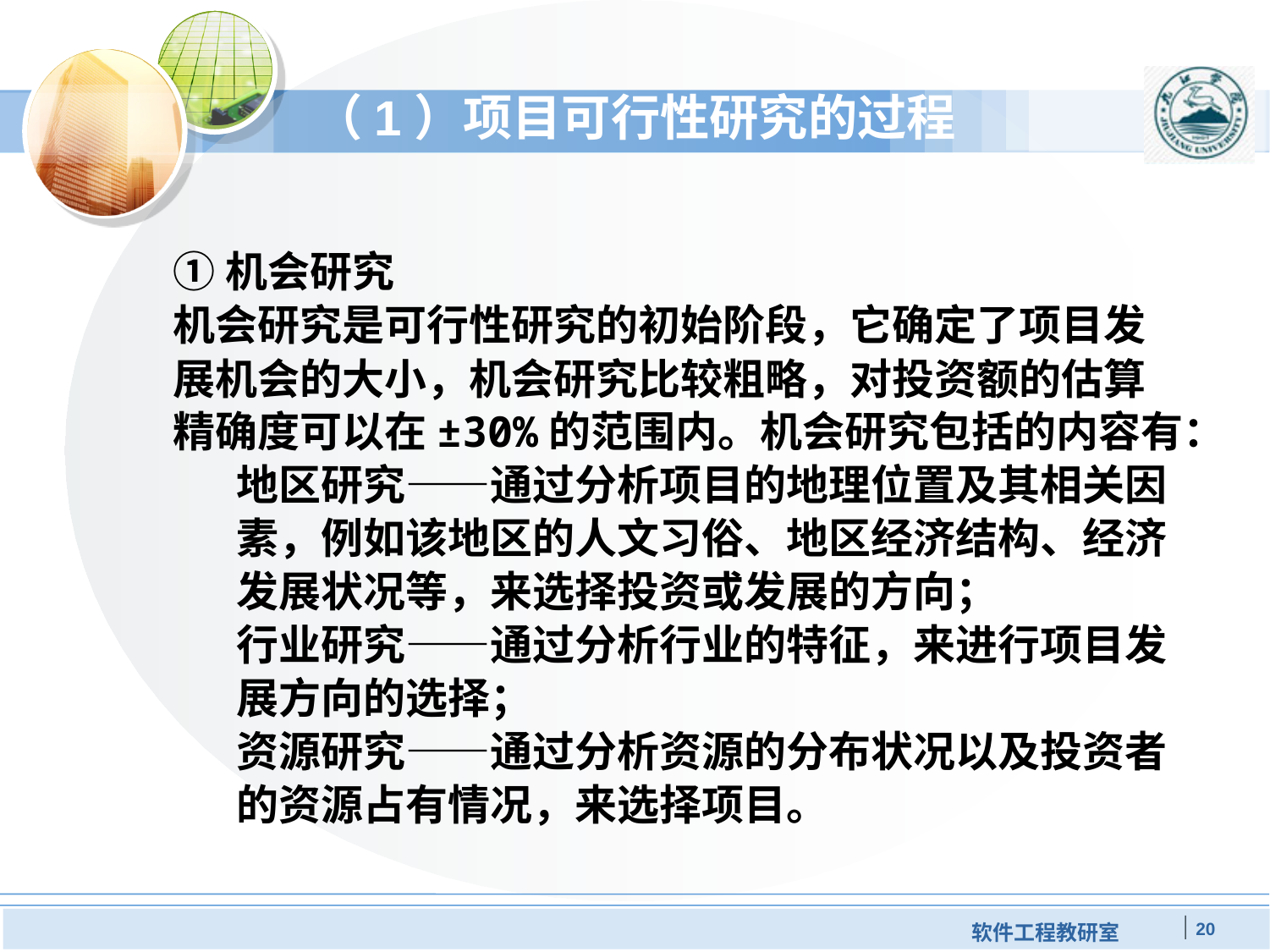

# （1）项目可行性研究的过程
①机会研究
机会研究是可行性研究的初始阶段，它确定了项目发展机会的大小，机会研究比较粗略，对投资额的估算精确度可以在±30%的范围内。机会研究包括的内容有：
地区研究——通过分析项目的地理位置及其相关因素，例如该地区的人文习俗、地区经济结构、经济发展状况等，来选择投资或发展的方向；
行业研究——通过分析行业的特征，来进行项目发展方向的选择；
资源研究——通过分析资源的分布状况以及投资者的资源占有情况，来选择项目。